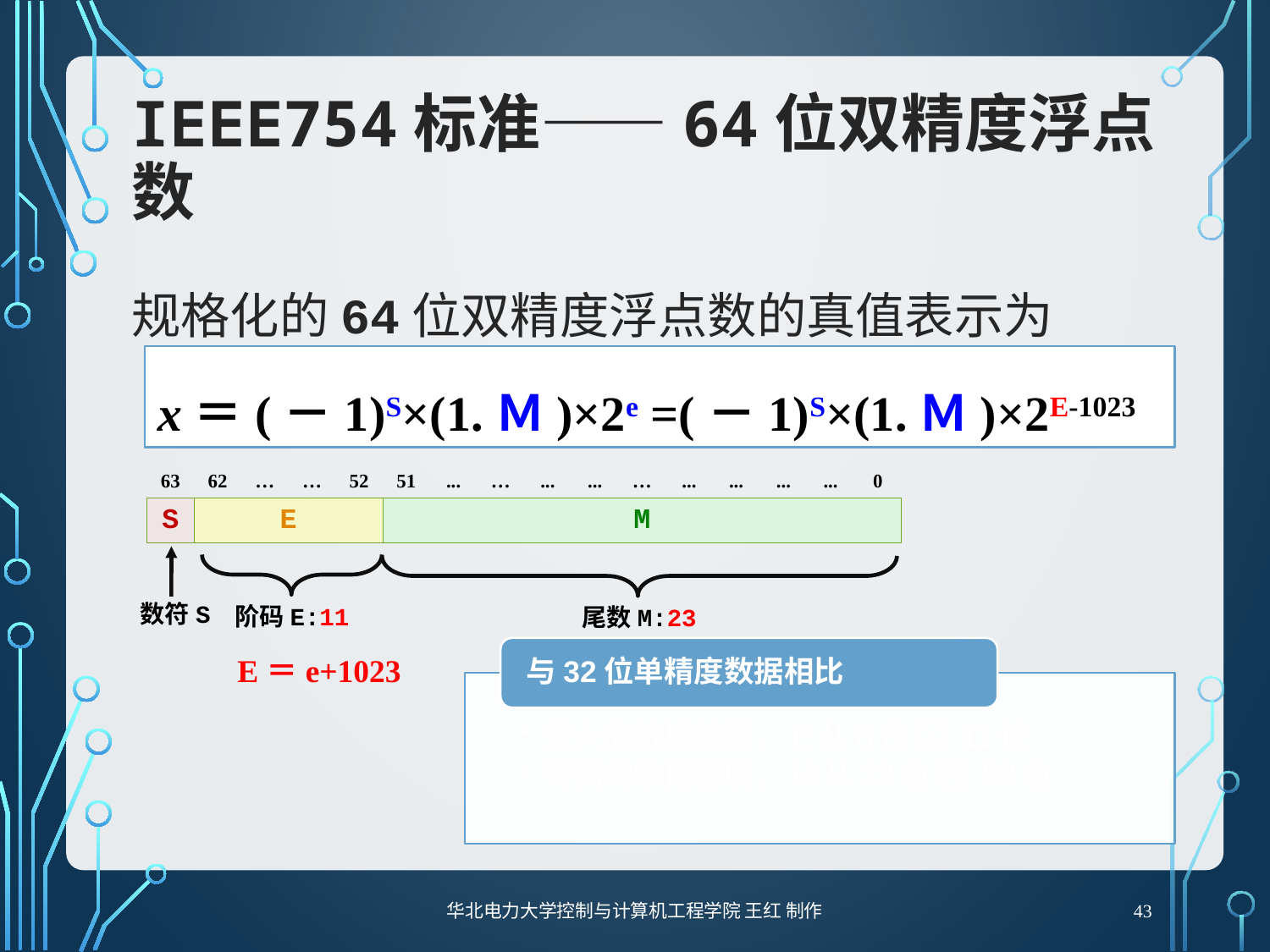

# IEEE754标准——64位双精度浮点数
规格化的64位双精度浮点数的真值表示为

x＝(－1)S×(1.Ｍ)×2e =(－1)S×(1.Ｍ)×2E-1023
| 63 | 62 | … | … | 52 | 51 | ... | … | ... | ... | … | ... | ... | ... | ... | 0 |
| --- | --- | --- | --- | --- | --- | --- | --- | --- | --- | --- | --- | --- | --- | --- | --- |
| S | E |  |  |  | M |  |  |  |  |  |  |  |  |  |  |

数符S

阶码E:11

尾数M:23
更大的数据范围，E从8位 ⇒ 11位
更高的数据精度，M从23位 ⇒ 52位
与32位单精度数据相比
E＝e+1023
华北电力大学控制与计算机工程学院 王红 制作
43